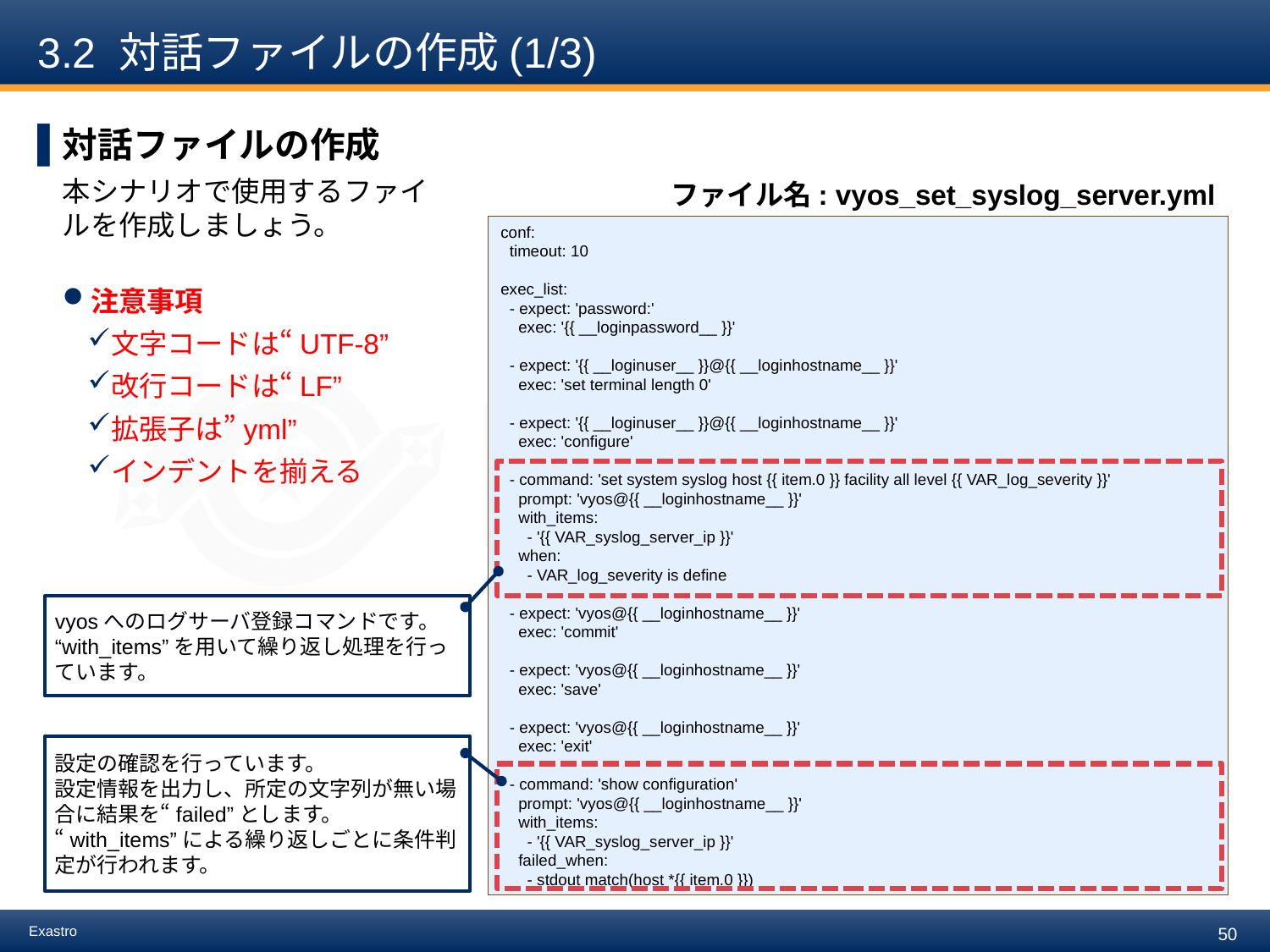

# 3.2 対話ファイルの作成(1/3)
対話ファイルの作成
本シナリオで使用するファイルを作成しましょう。
注意事項
文字コードは“UTF-8”
改行コードは“LF”
拡張子は”yml”
インデントを揃える

ファイル名: vyos_set_syslog_server.yml
conf:
  timeout: 10

exec_list:
  - expect: 'password:'
    exec: '{{ __loginpassword__ }}'

  - expect: '{{ __loginuser__ }}@{{ __loginhostname__ }}'
    exec: 'set terminal length 0'

  - expect: '{{ __loginuser__ }}@{{ __loginhostname__ }}'
    exec: 'configure'

  - command: 'set system syslog host {{ item.0 }} facility all level {{ VAR_log_severity }}'
    prompt: 'vyos@{{ __loginhostname__ }}'
    with_items:
      - '{{ VAR_syslog_server_ip }}'
    when:
      - VAR_log_severity is define

  - expect: 'vyos@{{ __loginhostname__ }}'
    exec: 'commit'

  - expect: 'vyos@{{ __loginhostname__ }}'
    exec: 'save'

  - expect: 'vyos@{{ __loginhostname__ }}'
    exec: 'exit'

  - command: 'show configuration'
    prompt: 'vyos@{{ __loginhostname__ }}'
    with_items:
      - '{{ VAR_syslog_server_ip }}'
    failed_when:
      - stdout match(host *{{ item.0 }})

vyosへのログサーバ登録コマンドです。
“with_items”を用いて繰り返し処理を行っています。
設定の確認を行っています。
設定情報を出力し、所定の文字列が無い場合に結果を“failed”とします。
“with_items”による繰り返しごとに条件判定が行われます。